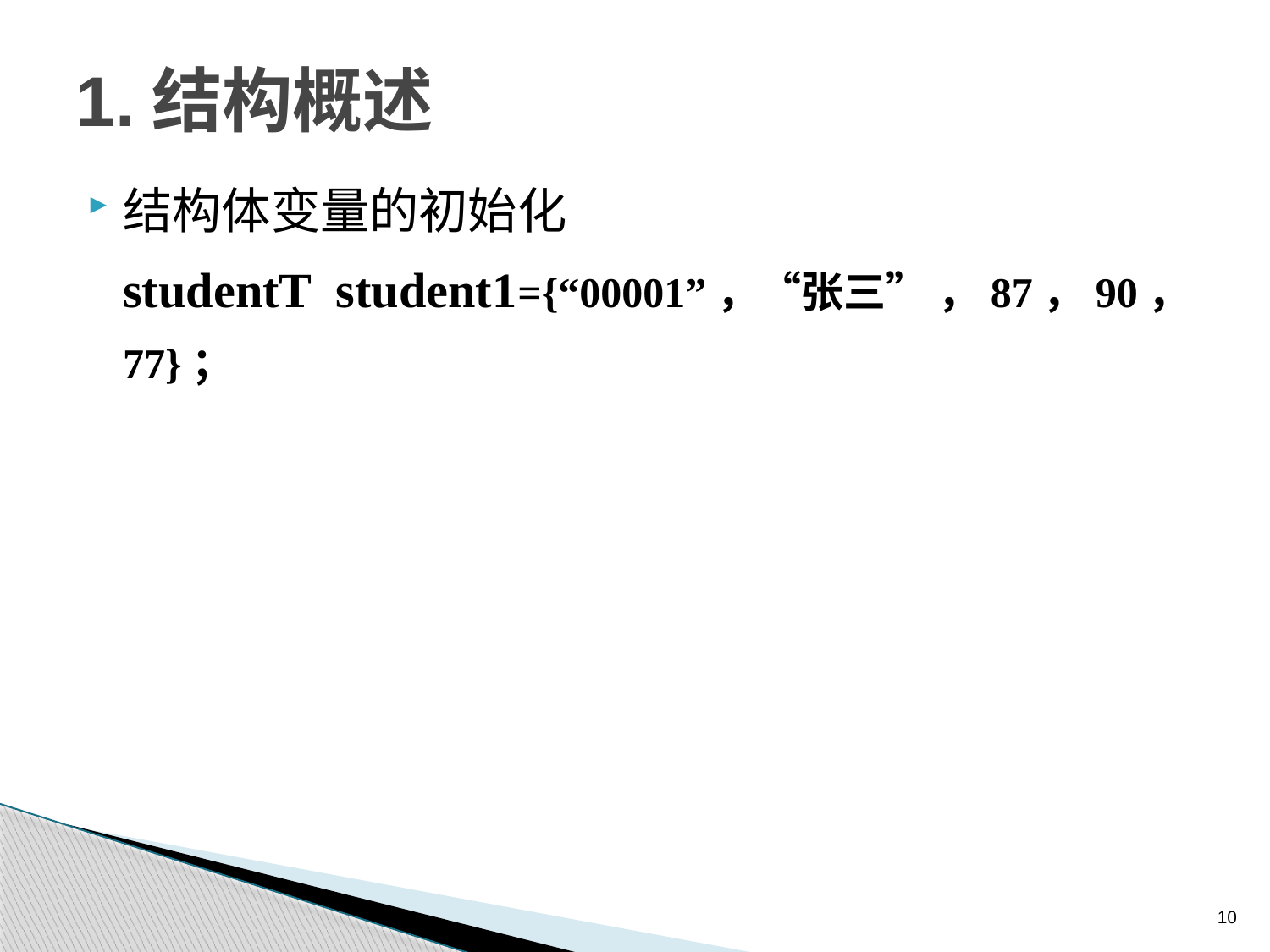

# 1.结构概述
结构体变量的初始化
	studentT  student1={“00001”，“张三” ，87，90，77}；

10